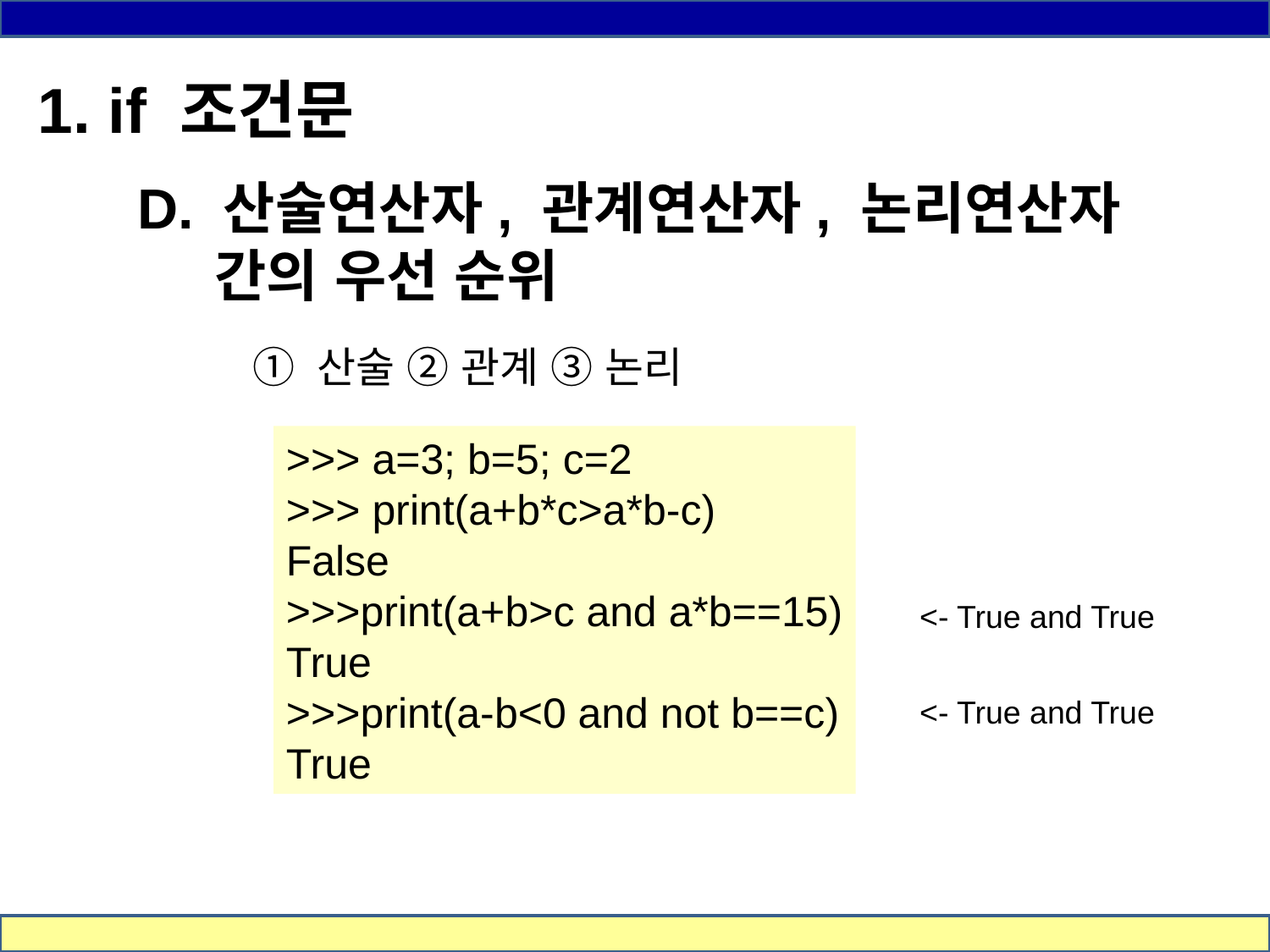

1. if 조건문
D. 산술연산자, 관계연산자, 논리연산자
    간의 우선 순위
① 산술 ② 관계 ③ 논리
>>> a=3; b=5; c=2
>>> print(a+b*c>a*b-c)
False
>>>print(a+b>c and a*b==15)
True
>>>print(a-b<0 and not b==c)
True
<- True and True
<- True and True